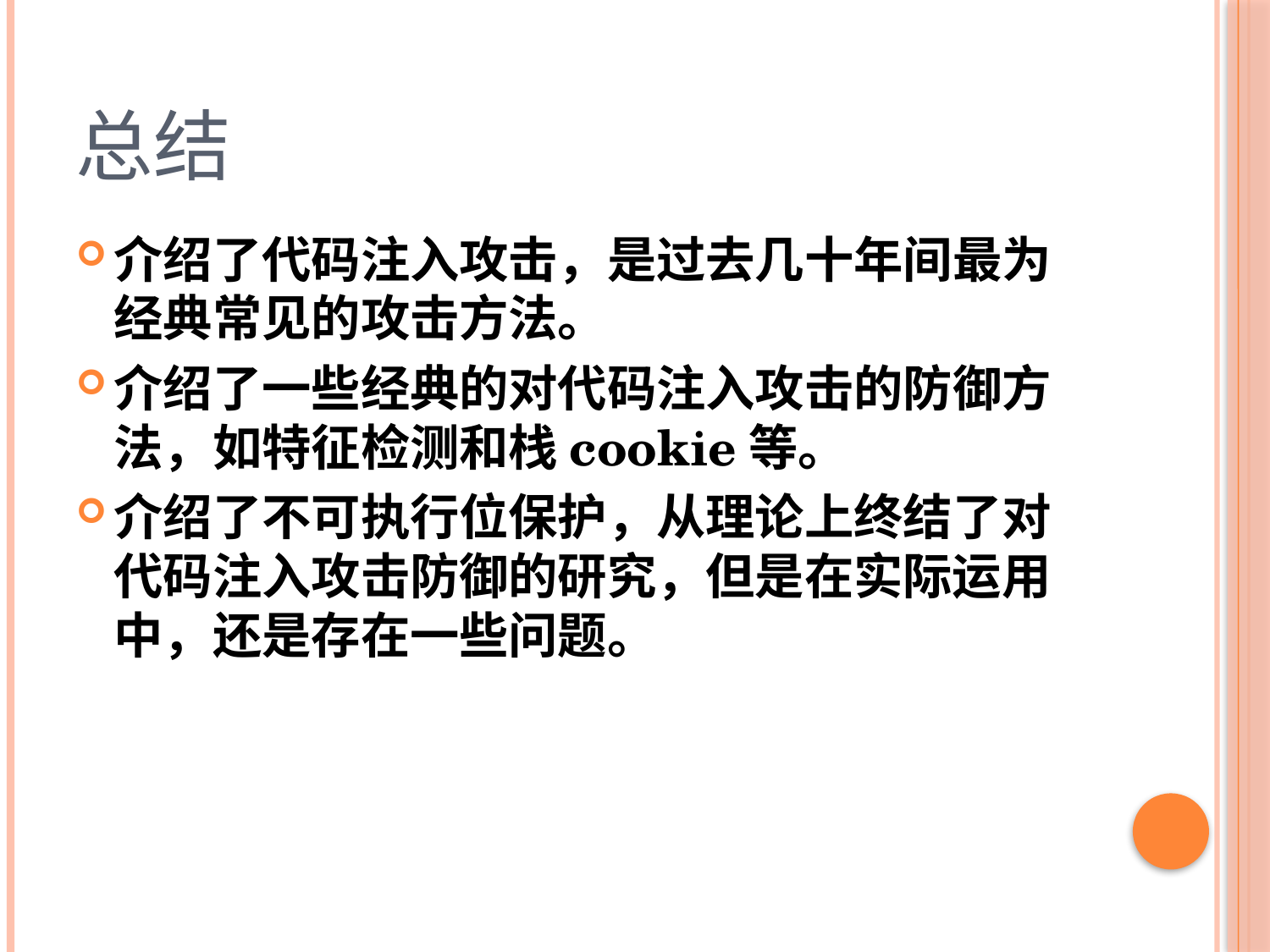

# 总结
介绍了代码注入攻击，是过去几十年间最为经典常见的攻击方法。
介绍了一些经典的对代码注入攻击的防御方法，如特征检测和栈cookie等。
介绍了不可执行位保护，从理论上终结了对代码注入攻击防御的研究，但是在实际运用中，还是存在一些问题。